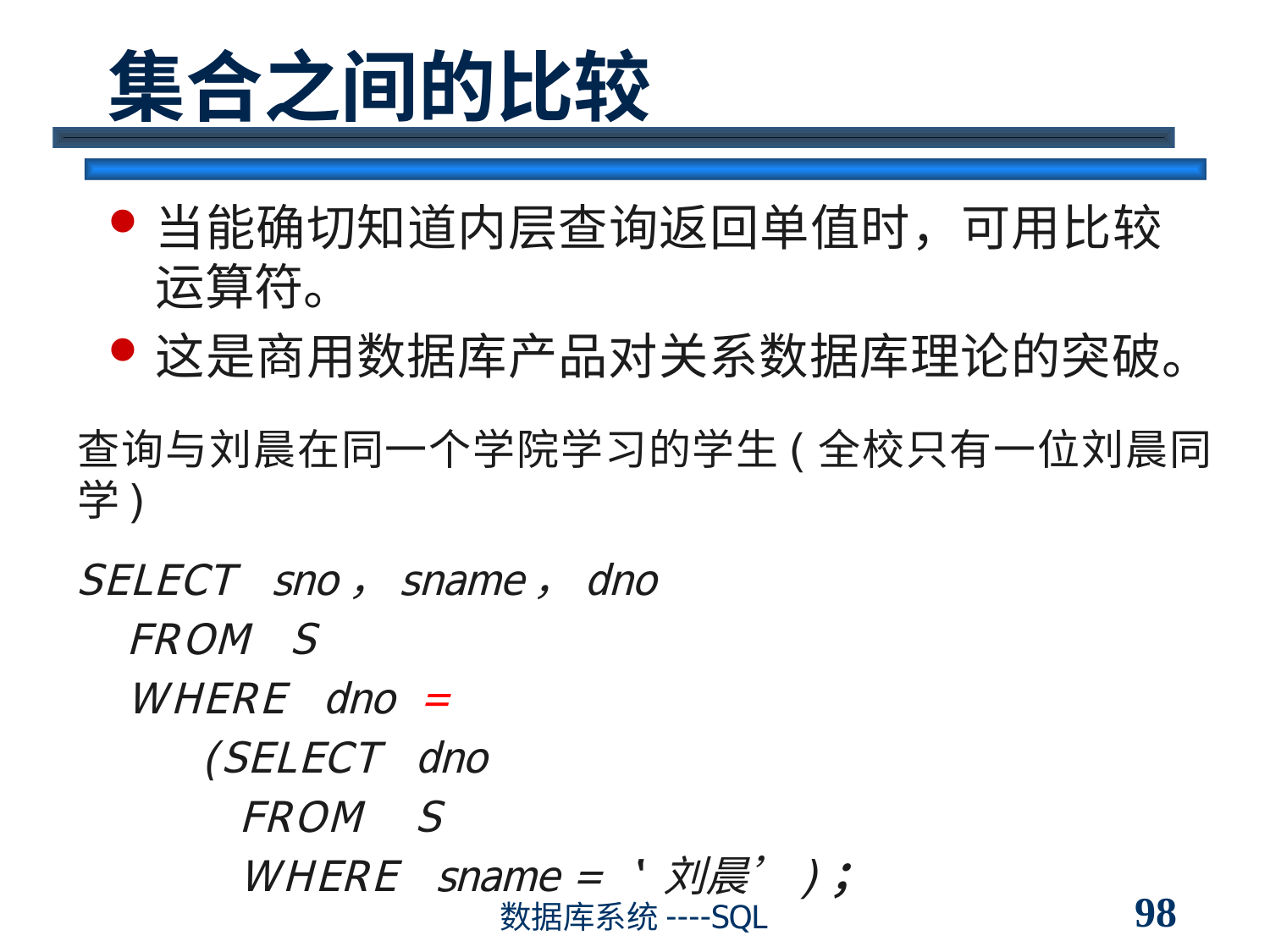

# 集合之间的比较
当能确切知道内层查询返回单值时，可用比较运算符。
这是商用数据库产品对关系数据库理论的突破。
查询与刘晨在同一个学院学习的学生(全校只有一位刘晨同学)
SELECT   sno，sname，dno
    FROM   S
    WHERE   dno  =
          (SELECT   dno
             FROM    S
             WHERE   sname =  ‘ 刘晨’)；
98
数据库系统----SQL